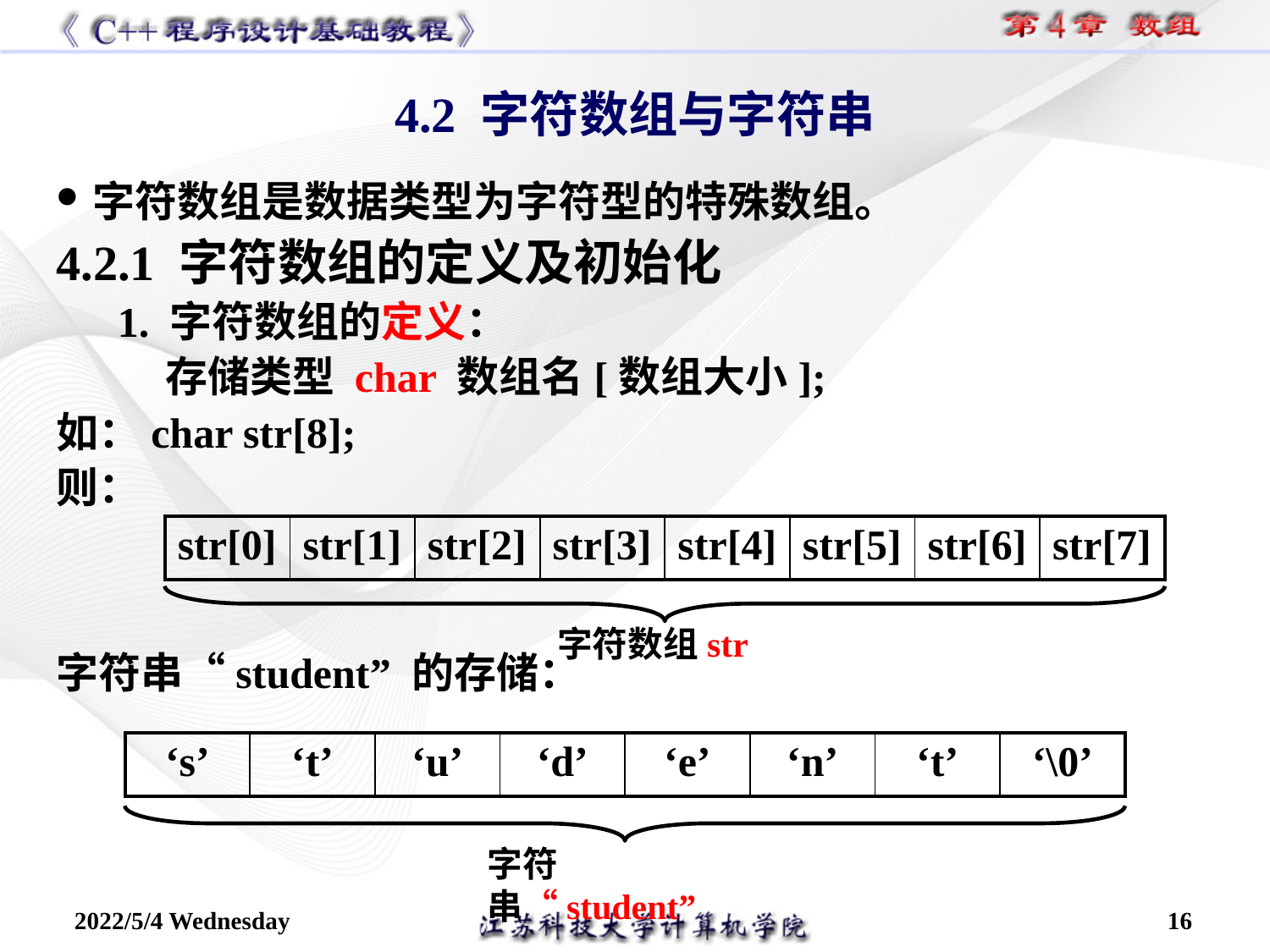

4.2 字符数组与字符串
字符数组是数据类型为字符型的特殊数组。
4.2.1 字符数组的定义及初始化
1. 字符数组的定义：
    存储类型 char 数组名[数组大小];
如：char str[8];
则：

字符串“student” 的存储：
| str[0] | str[1] | str[2] | str[3] | str[4] | str[5] | str[6] | str[7] |
| --- | --- | --- | --- | --- | --- | --- | --- |

字符数组str
| ‘s’ | ‘t’ | ‘u’ | ‘d’ | ‘e’ | ‘n’ | ‘t’ | ‘\0’ |
| --- | --- | --- | --- | --- | --- | --- | --- |

字符串“student”